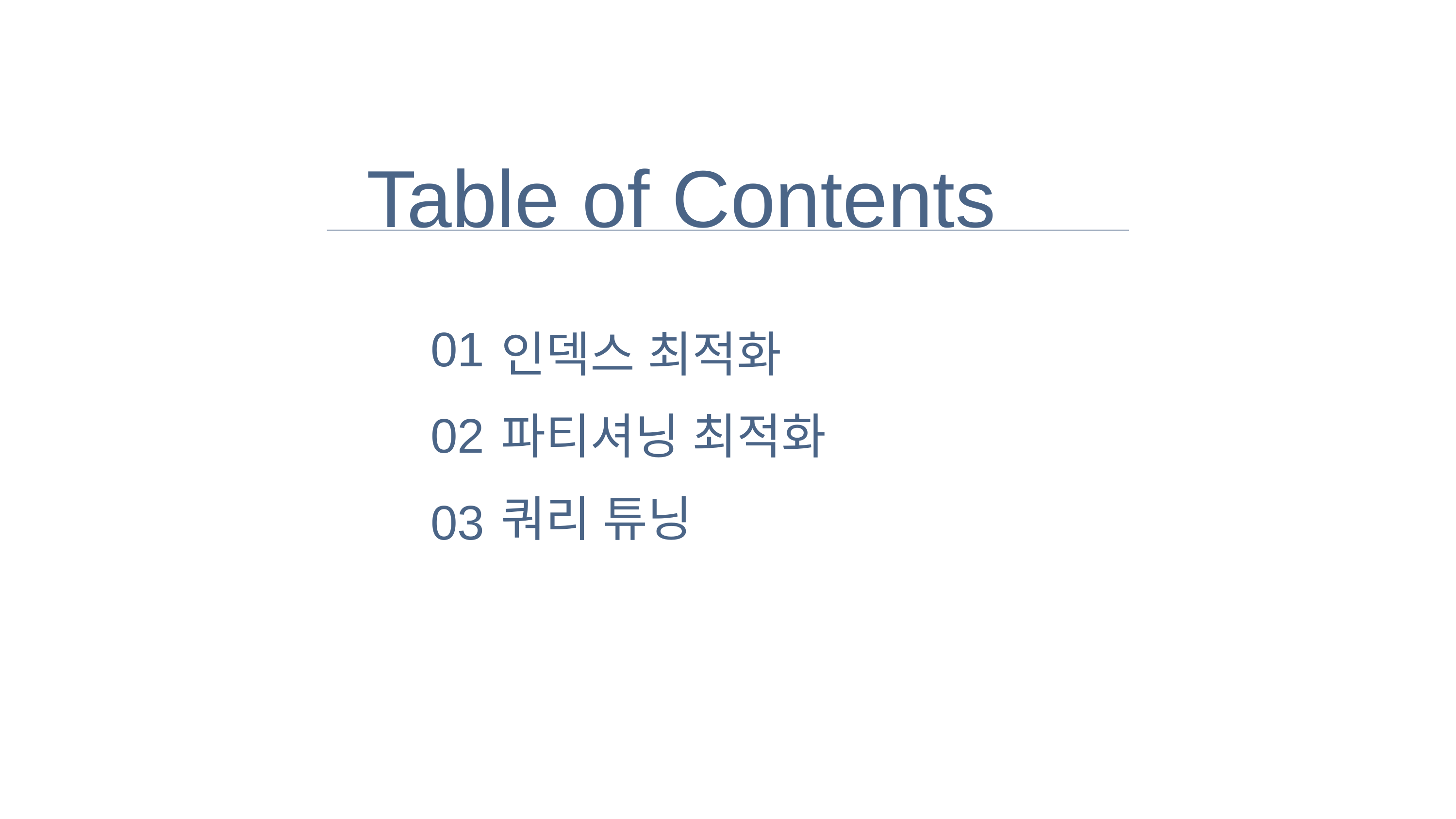

Table of Contents

01
02
03

인덱스 최적화
파티셔닝 최적화
쿼리 튜닝